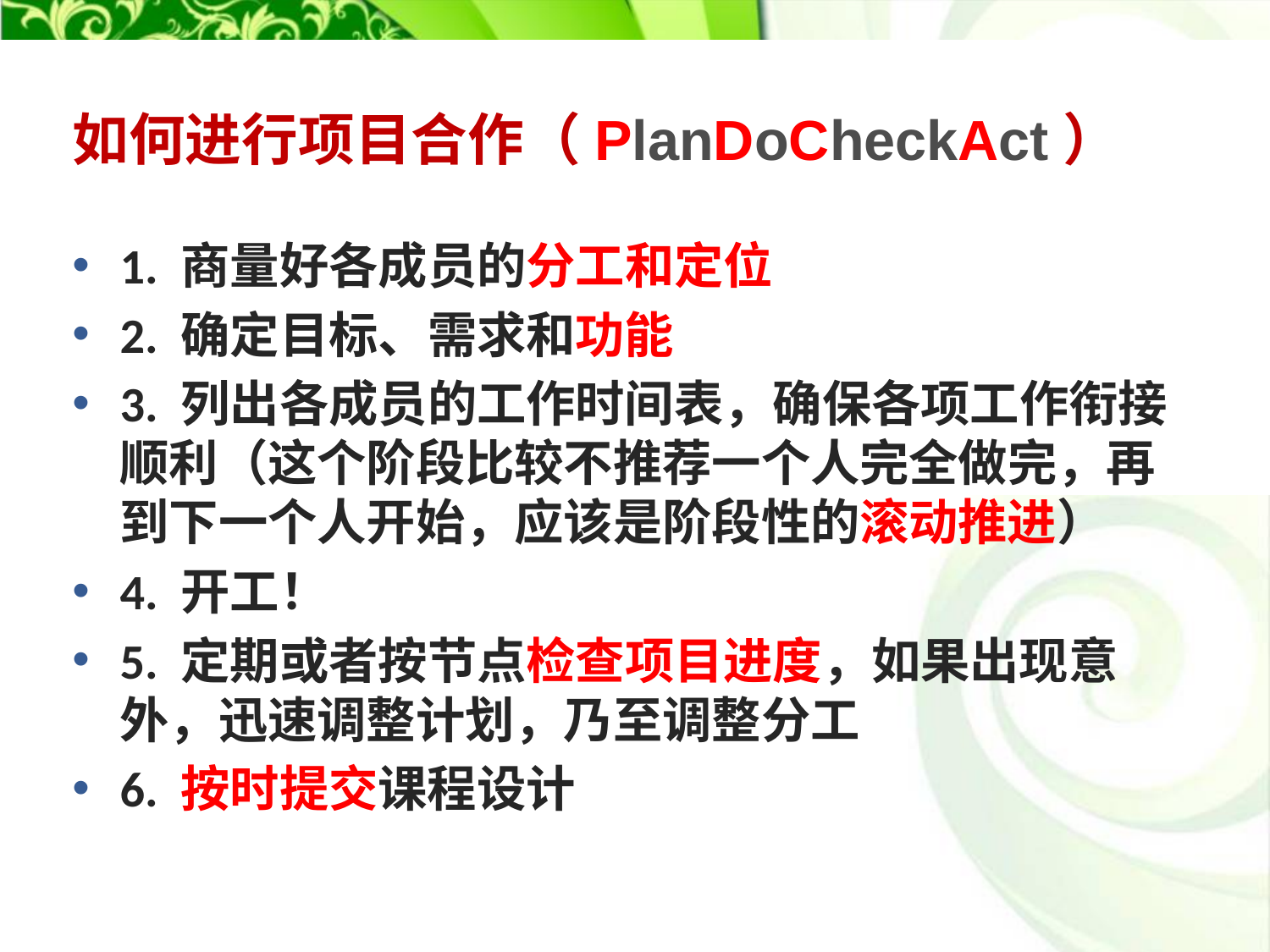

# 如何进行项目合作（PlanDoCheckAct）
1. 商量好各成员的分工和定位
2. 确定目标、需求和功能
3. 列出各成员的工作时间表，确保各项工作衔接顺利（这个阶段比较不推荐一个人完全做完，再到下一个人开始，应该是阶段性的滚动推进）
4. 开工！
5. 定期或者按节点检查项目进度，如果出现意外，迅速调整计划，乃至调整分工
6. 按时提交课程设计
7